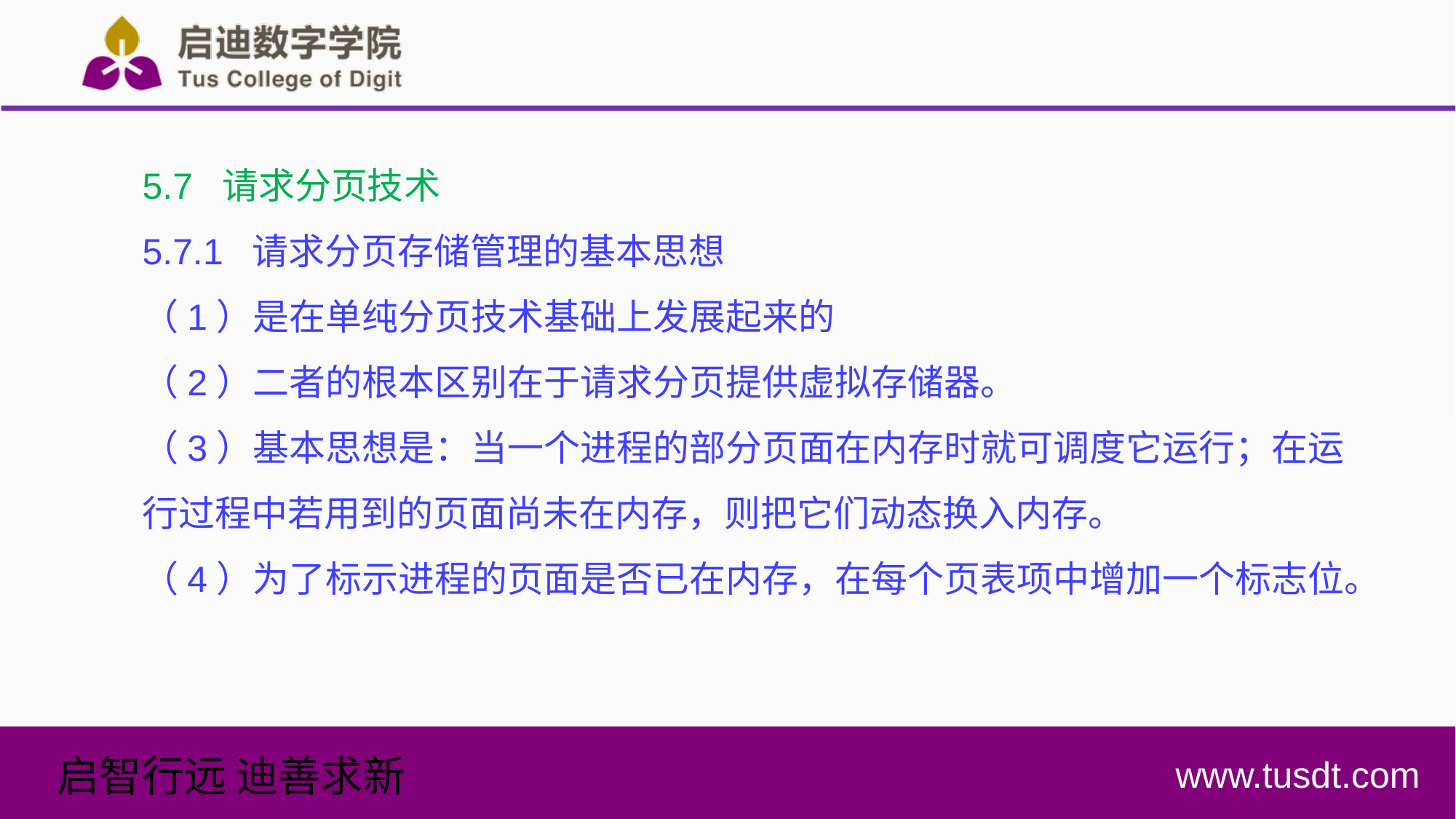

5.7  请求分页技术
5.7.1  请求分页存储管理的基本思想
（1）是在单纯分页技术基础上发展起来的
（2）二者的根本区别在于请求分页提供虚拟存储器。
（3）基本思想是：当一个进程的部分页面在内存时就可调度它运行；在运行过程中若用到的页面尚未在内存，则把它们动态换入内存。
（4）为了标示进程的页面是否已在内存，在每个页表项中增加一个标志位。